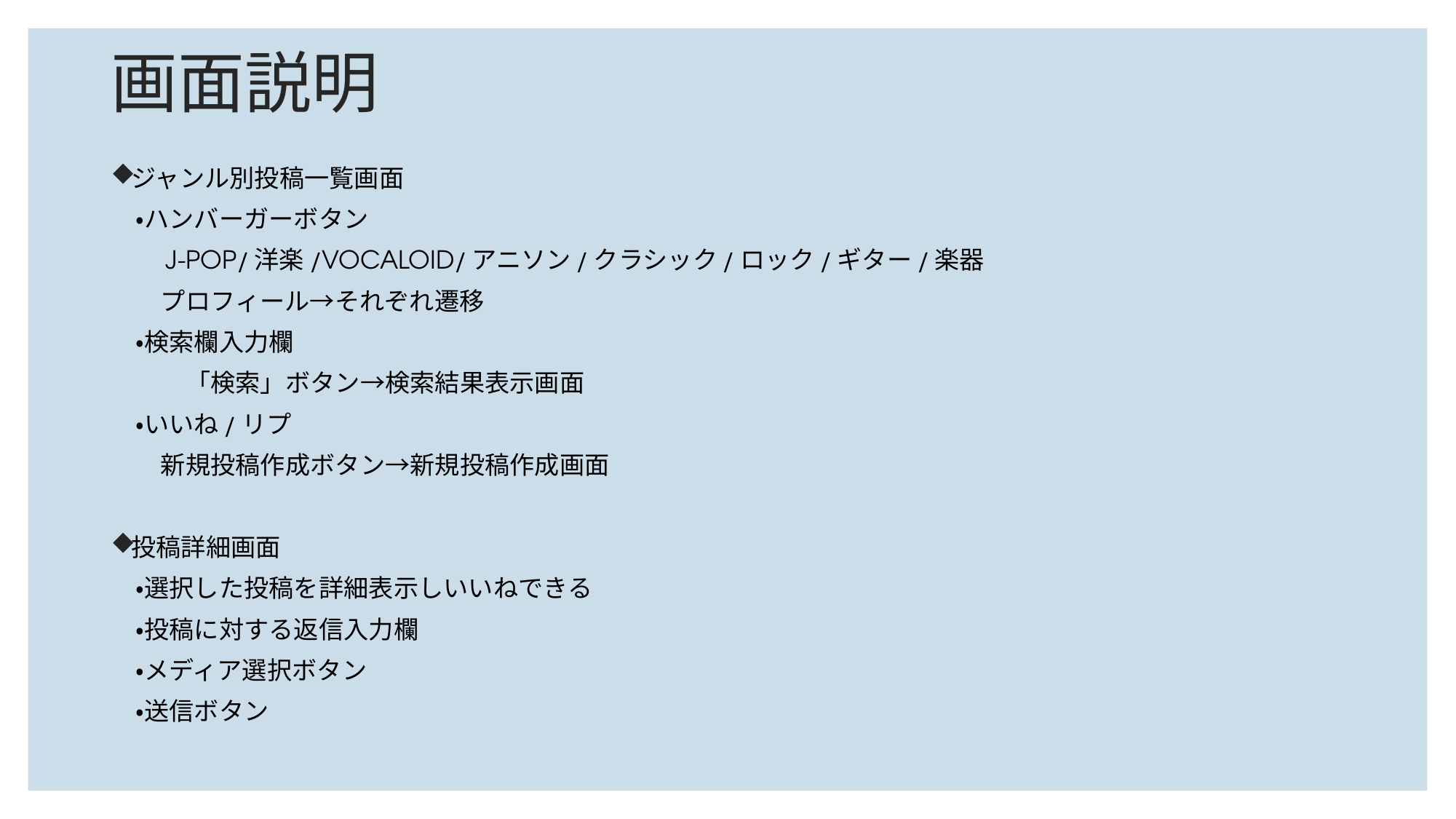

# 画面説明
ジャンル別投稿一覧画面
　・ハンバーガーボタン
　　J-POP/洋楽/VOCALOID/アニソン/クラシック/ロック/ギター/楽器
　　プロフィール→それぞれ遷移
　・検索欄入力欄
　　　「検索」ボタン→検索結果表示画面
　・いいね/リプ
　　新規投稿作成ボタン→新規投稿作成画面

投稿詳細画面
　・選択した投稿を詳細表示しいいねできる
　・投稿に対する返信入力欄
　・メディア選択ボタン
　・送信ボタン